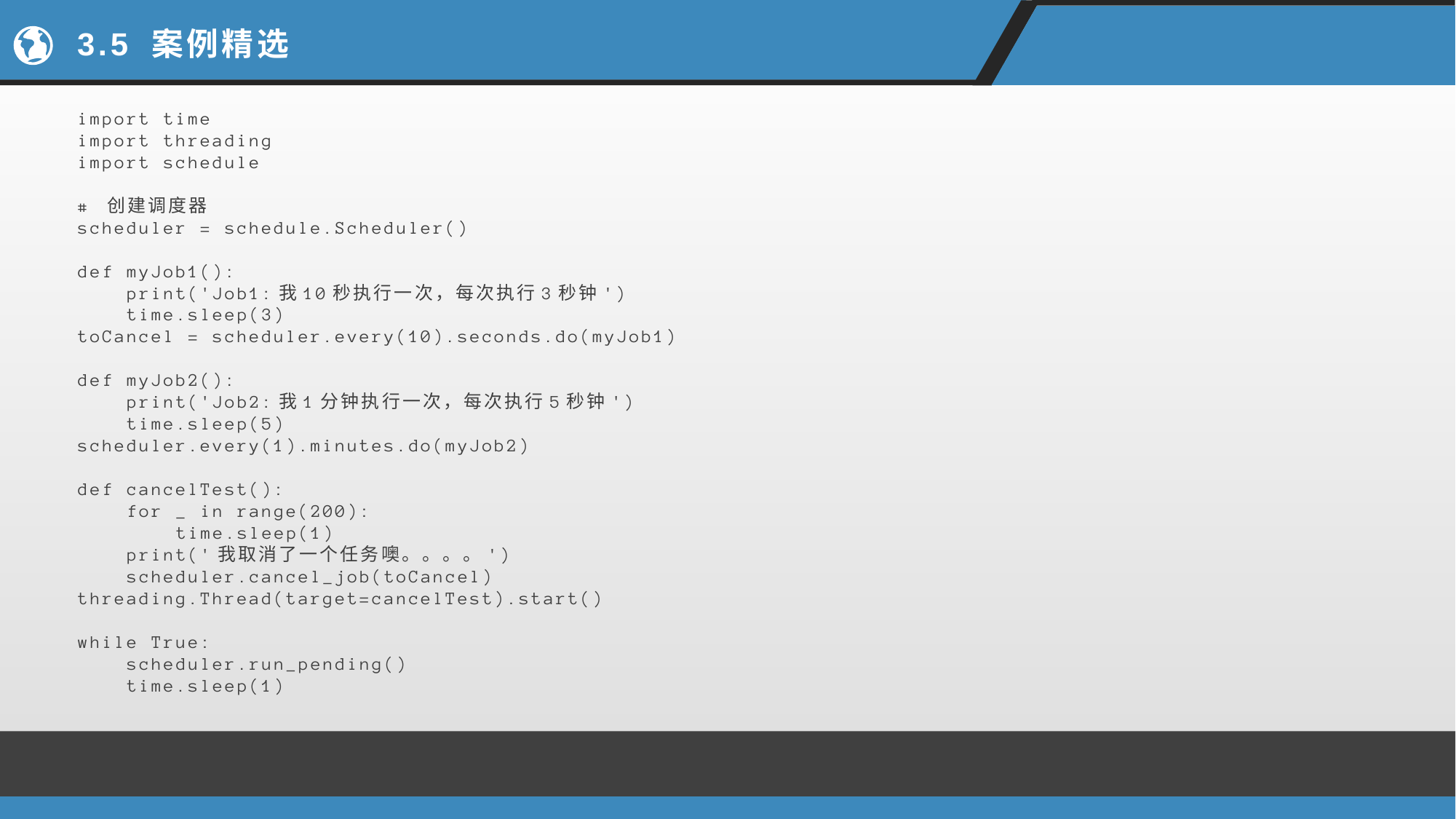

# 3.5 案例精选

import time
import threading
import schedule

# 创建调度器
scheduler = schedule.Scheduler()

def myJob1():
    print('Job1:我10秒执行一次，每次执行3秒钟')
    time.sleep(3)
toCancel = scheduler.every(10).seconds.do(myJob1)

def myJob2():
    print('Job2:我1分钟执行一次，每次执行5秒钟')
    time.sleep(5)
scheduler.every(1).minutes.do(myJob2)

def cancelTest():
    for _ in range(200):
        time.sleep(1)
    print('我取消了一个任务噢。。。。')
    scheduler.cancel_job(toCancel)
threading.Thread(target=cancelTest).start()

while True:
    scheduler.run_pending()
    time.sleep(1)